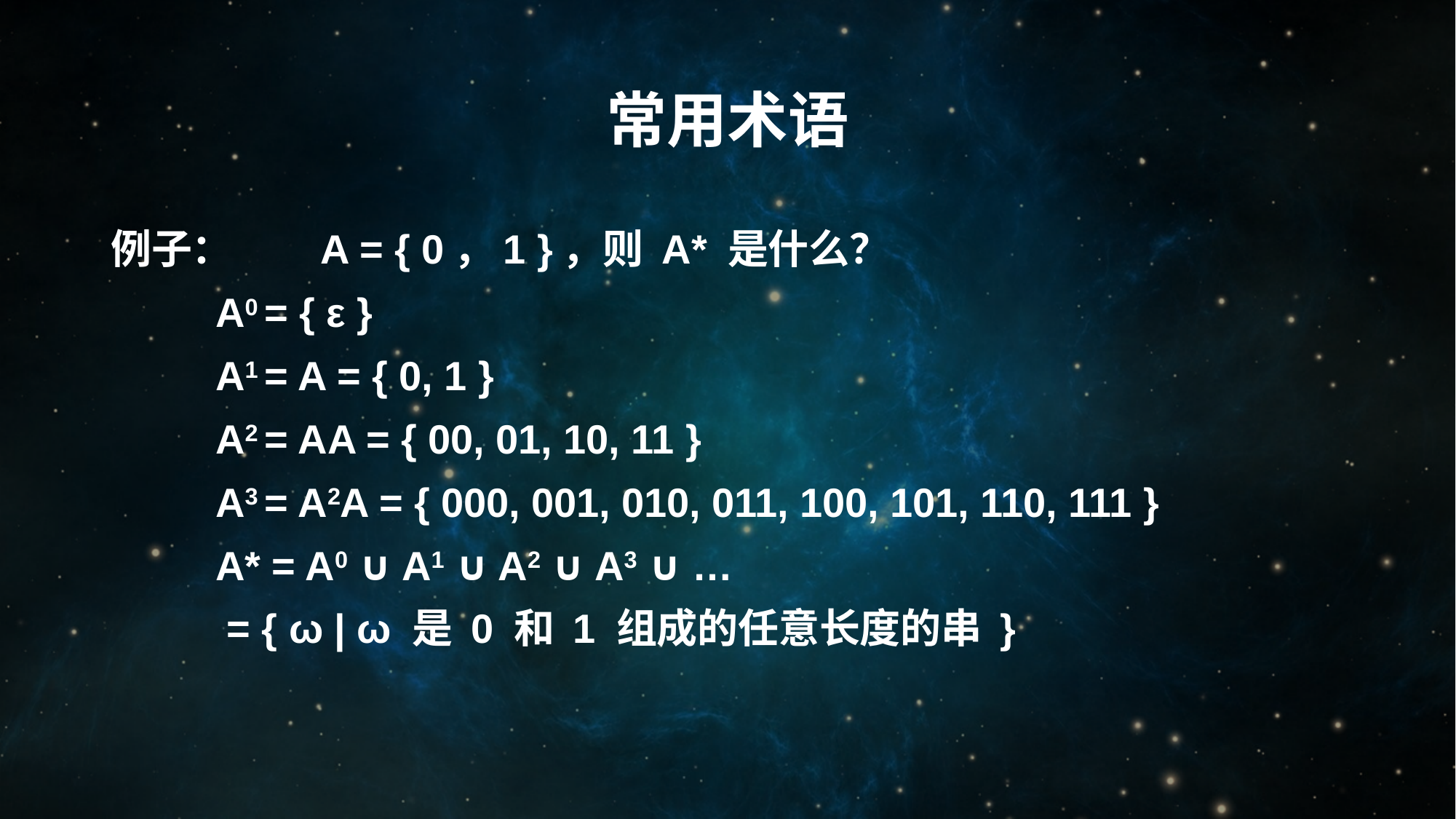

# 常用术语
例子：	A = { 0，1 }，则 A* 是什么？
			A0 = { ε }
			A1 = A = { 0, 1 }
			A2 = AA = { 00, 01, 10, 11 }
			A3 = A2A = { 000, 001, 010, 011, 100, 101, 110, 111 }
			A* = A0 ∪ A1 ∪ A2 ∪ A3 ∪ …
				 = { ω | ω 是 0 和 1 组成的任意长度的串 }